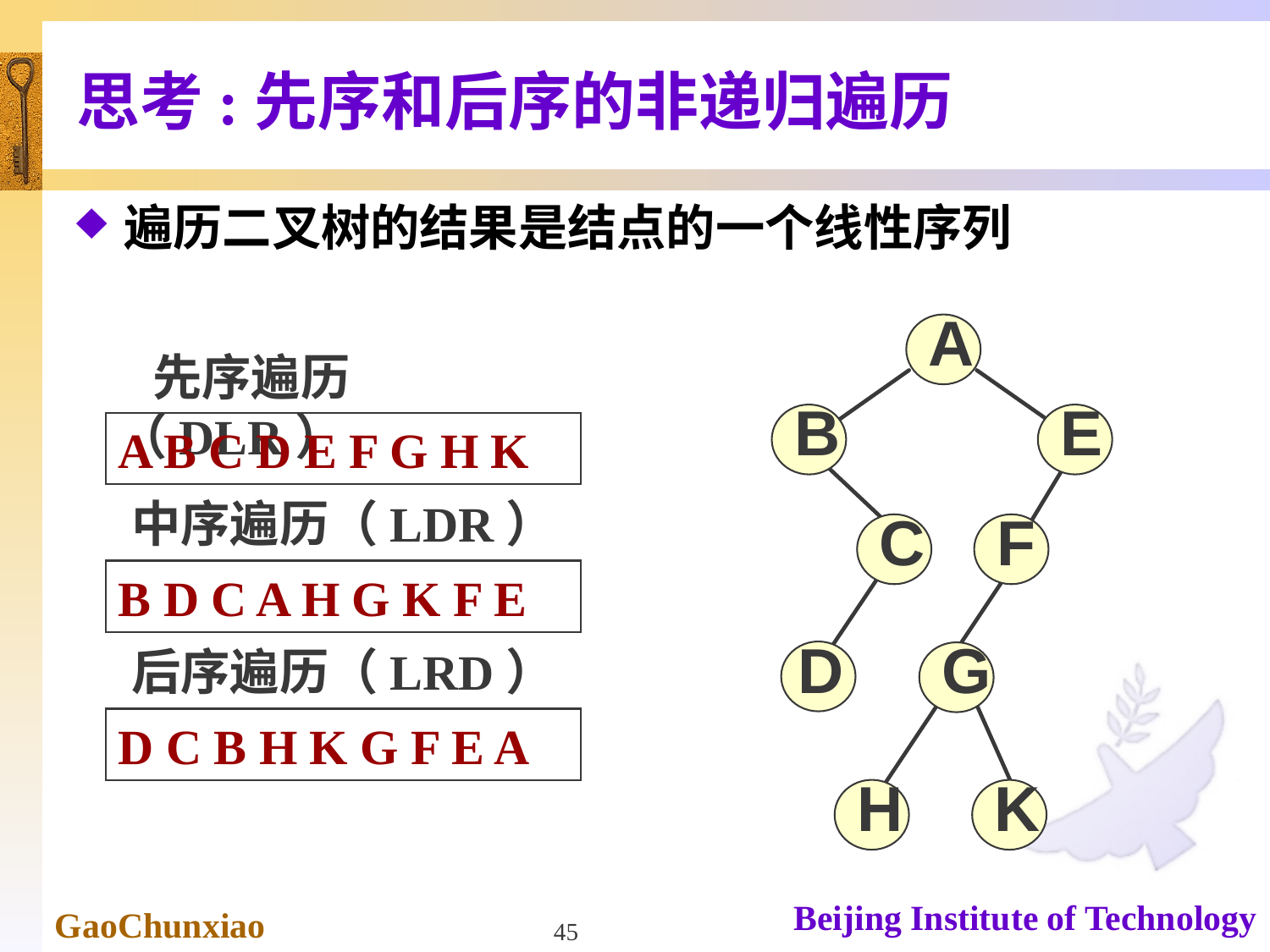

# 思考:先序和后序的非递归遍历
遍历二叉树的结果是结点的一个线性序列
 A

 B

 E

 C

 F

D

 G

 H

 K

  先序遍历（DLR）
A B C D E F G H K
中序遍历（LDR）
B D C A H G K F E
后序遍历（LRD）
D C B H K G F E A
45